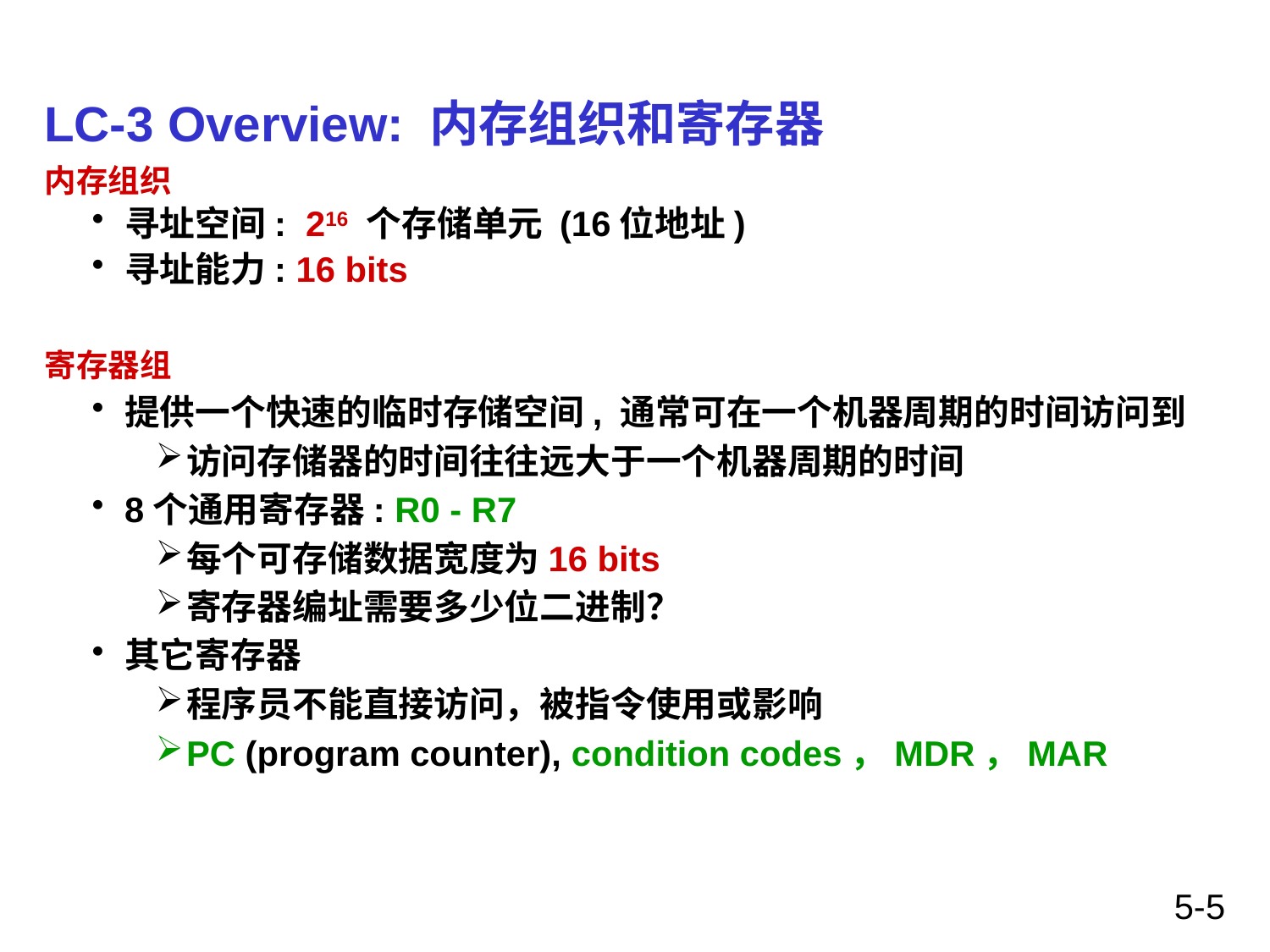

# LC-3 Overview: 内存组织和寄存器
内存组织
寻址空间:  216 个存储单元 (16位地址)
寻址能力: 16 bits

寄存器组
提供一个快速的临时存储空间, 通常可在一个机器周期的时间访问到
访问存储器的时间往往远大于一个机器周期的时间
8个通用寄存器: R0 - R7
每个可存储数据宽度为16 bits
寄存器编址需要多少位二进制？
其它寄存器
程序员不能直接访问，被指令使用或影响
PC (program counter), condition codes，MDR，MAR
5-5